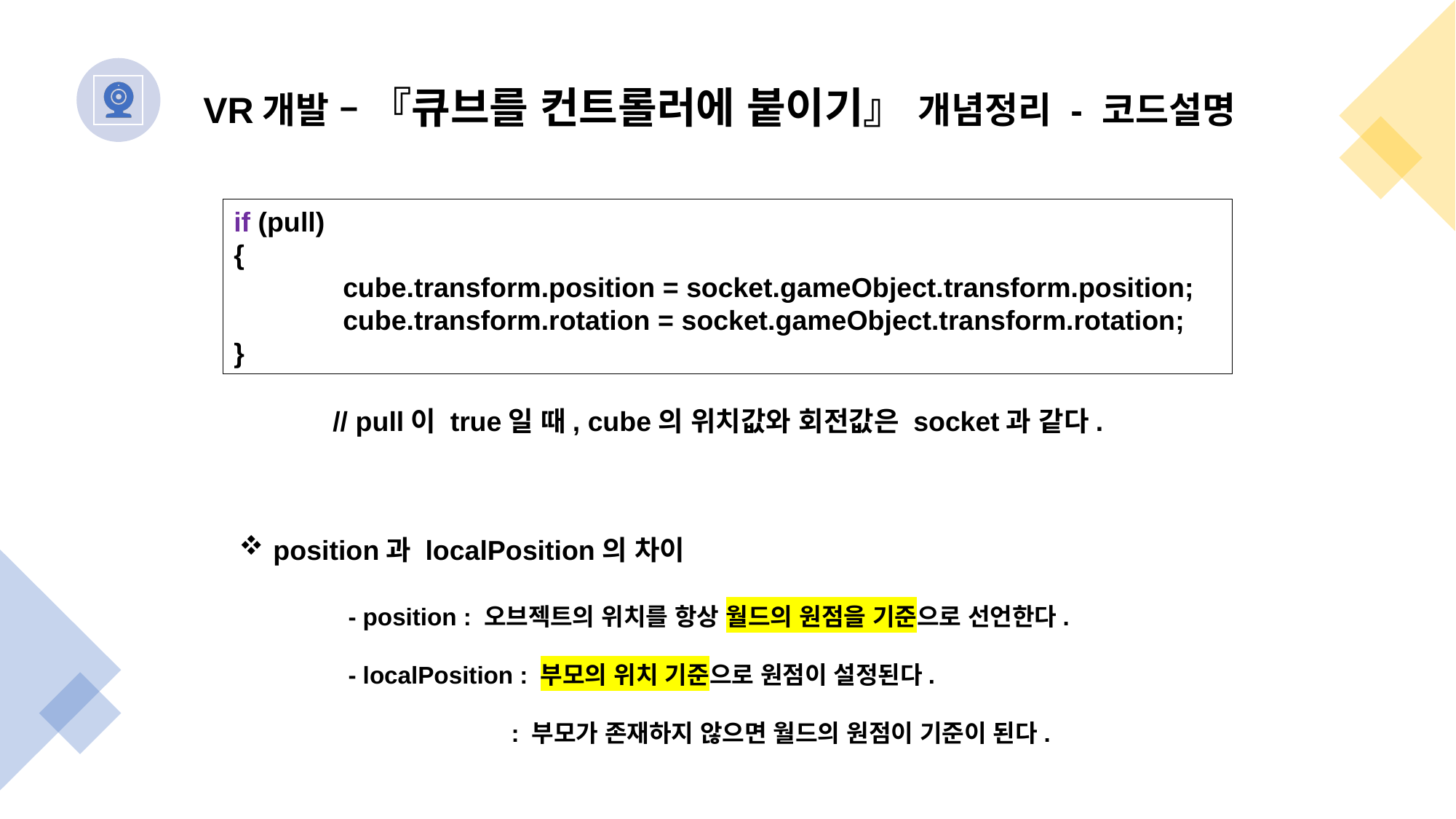

VR개발 – 『큐브를 컨트롤러에 붙이기』 개념정리 - 코드설명
if (pull)
{
	cube.transform.position = socket.gameObject.transform.position;
	cube.transform.rotation = socket.gameObject.transform.rotation;
}
// pull이 true일 때, cube의 위치값와 회전값은 socket과 같다.
position과 localPosition의 차이
	- position : 오브젝트의 위치를 항상 월드의 원점을 기준으로 선언한다.
	- localPosition : 부모의 위치 기준으로 원점이 설정된다.
		        : 부모가 존재하지 않으면 월드의 원점이 기준이 된다.